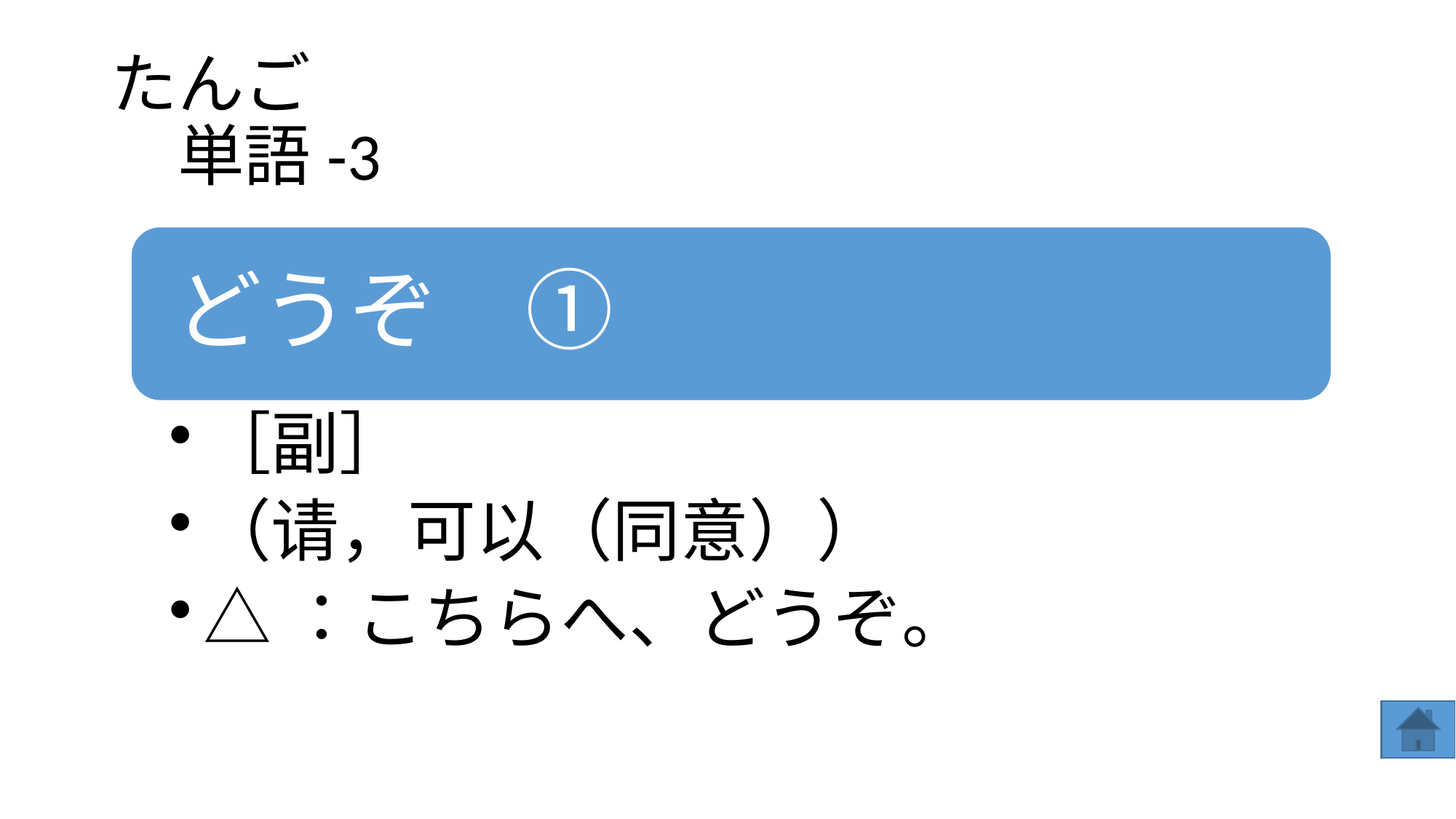

# たんご 　単語-3
どうぞ　①
［副］
（请，可以（同意））
△：こちらへ、どうぞ。